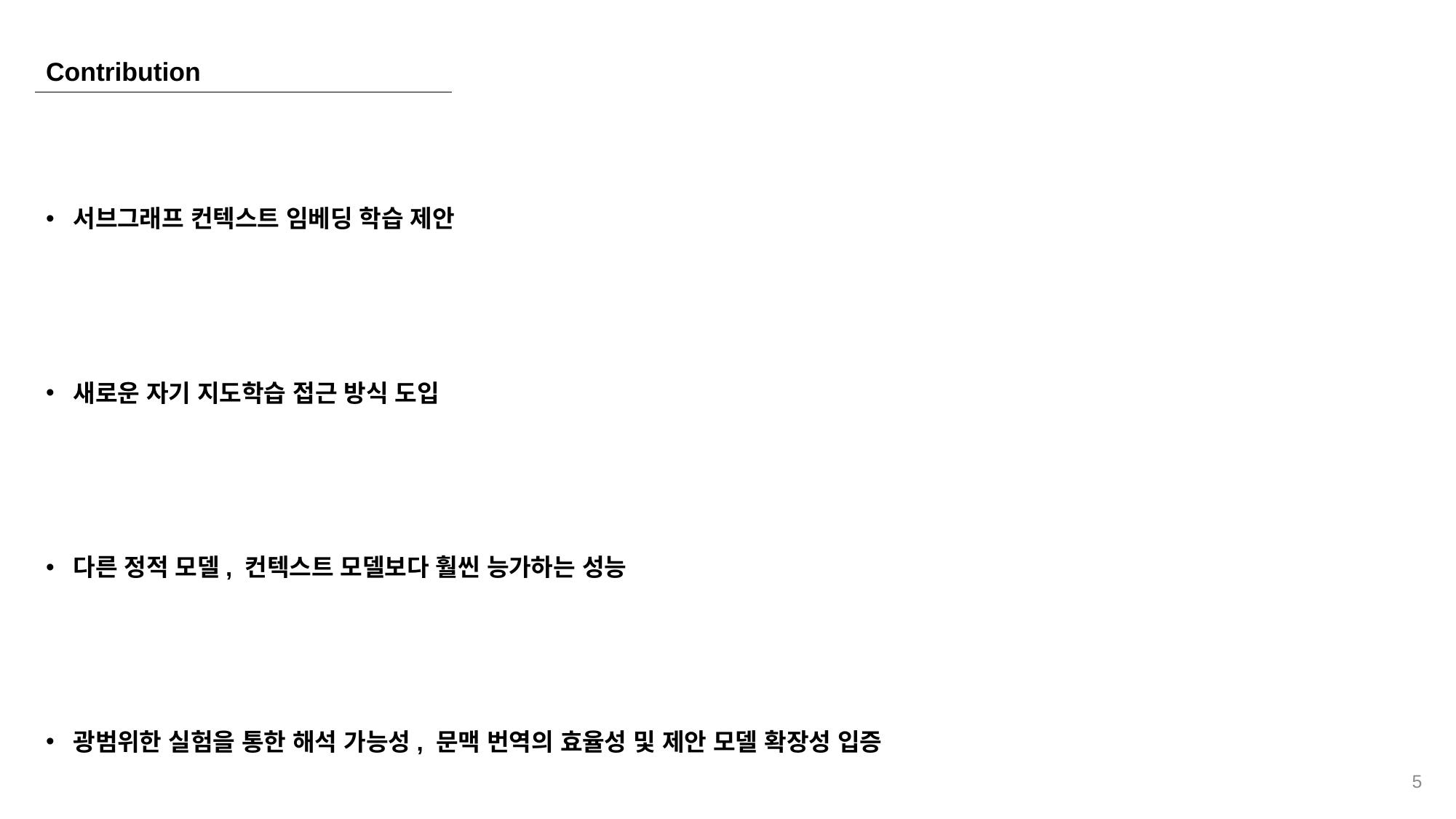

# Contribution
서브그래프 컨텍스트 임베딩 학습 제안

새로운 자기 지도학습 접근 방식 도입

다른 정적 모델, 컨텍스트 모델보다 훨씬 능가하는 성능

광범위한 실험을 통한 해석 가능성, 문맥 번역의 효율성 및 제안 모델 확장성 입증

5